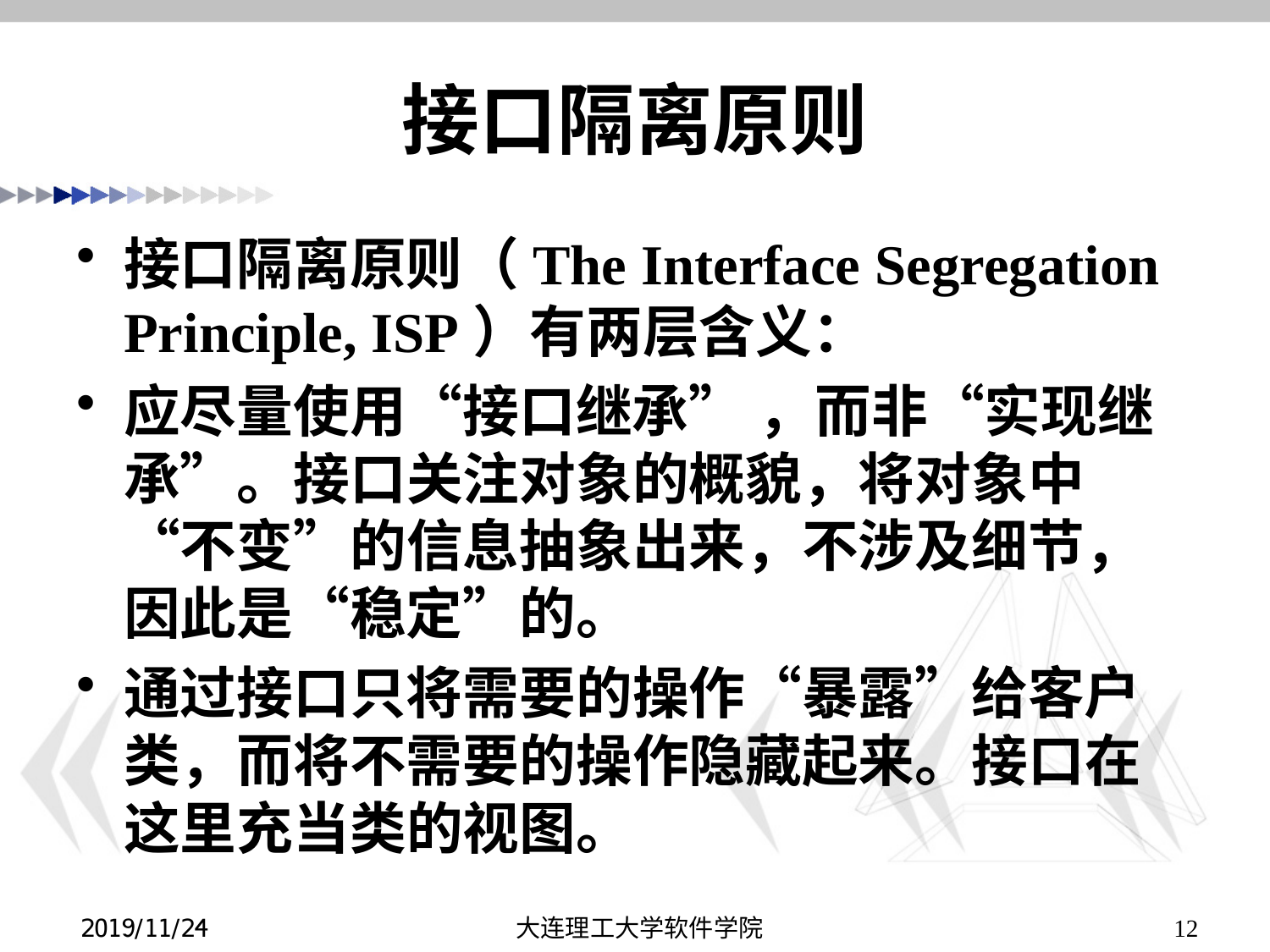

# 接口隔离原则
接口隔离原则（The Interface Segregation Principle, ISP）有两层含义：
应尽量使用“接口继承” ，而非“实现继承”。接口关注对象的概貌，将对象中“不变”的信息抽象出来，不涉及细节，因此是“稳定”的。
通过接口只将需要的操作“暴露”给客户类，而将不需要的操作隐藏起来。接口在这里充当类的视图。

2019/11/24
大连理工大学软件学院
12